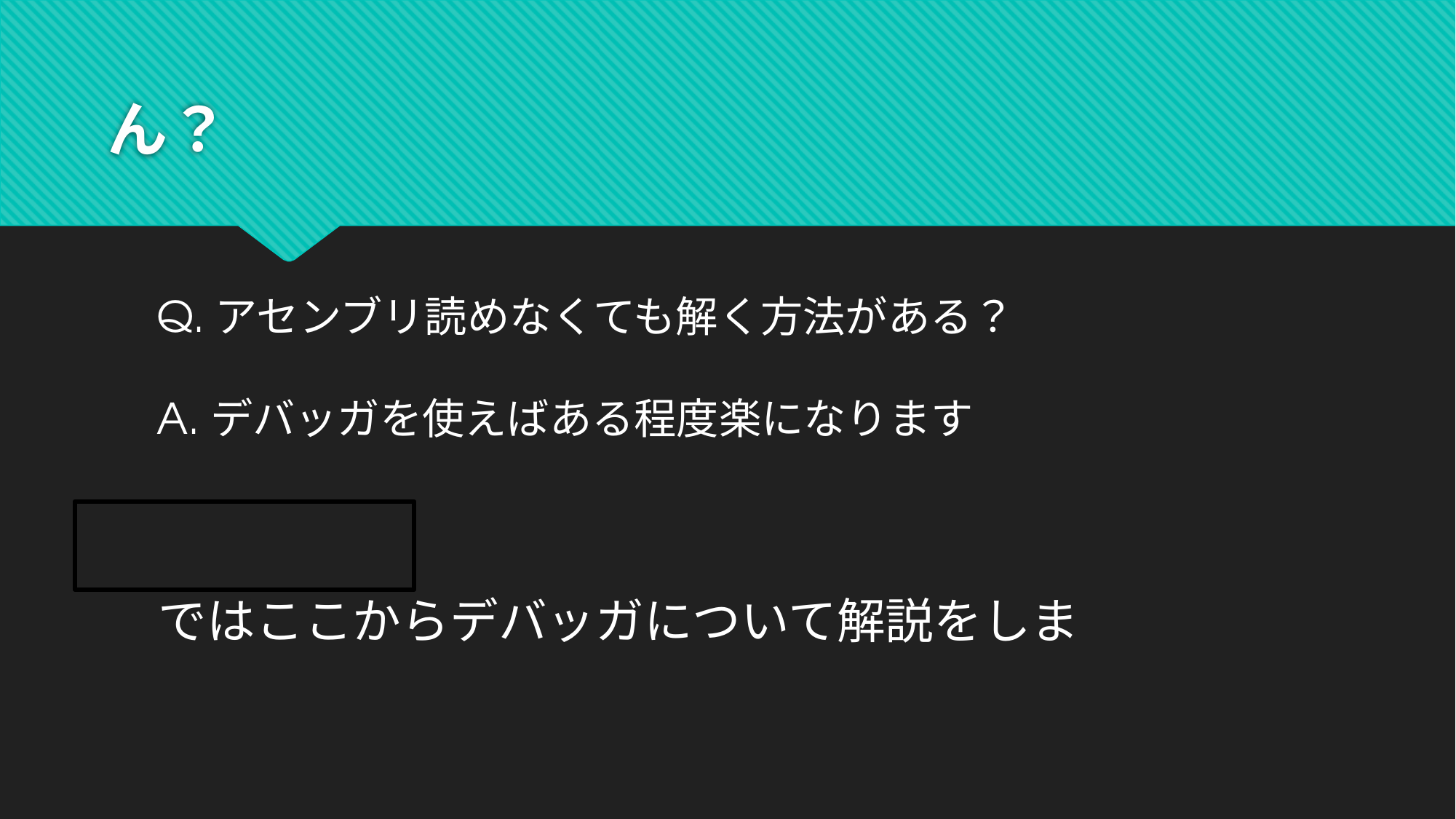

# ん？
Q.アセンブリ読めなくても解く方法がある？

A.デバッガを使えばある程度楽になります

ではここからデバッガについて解説をしま